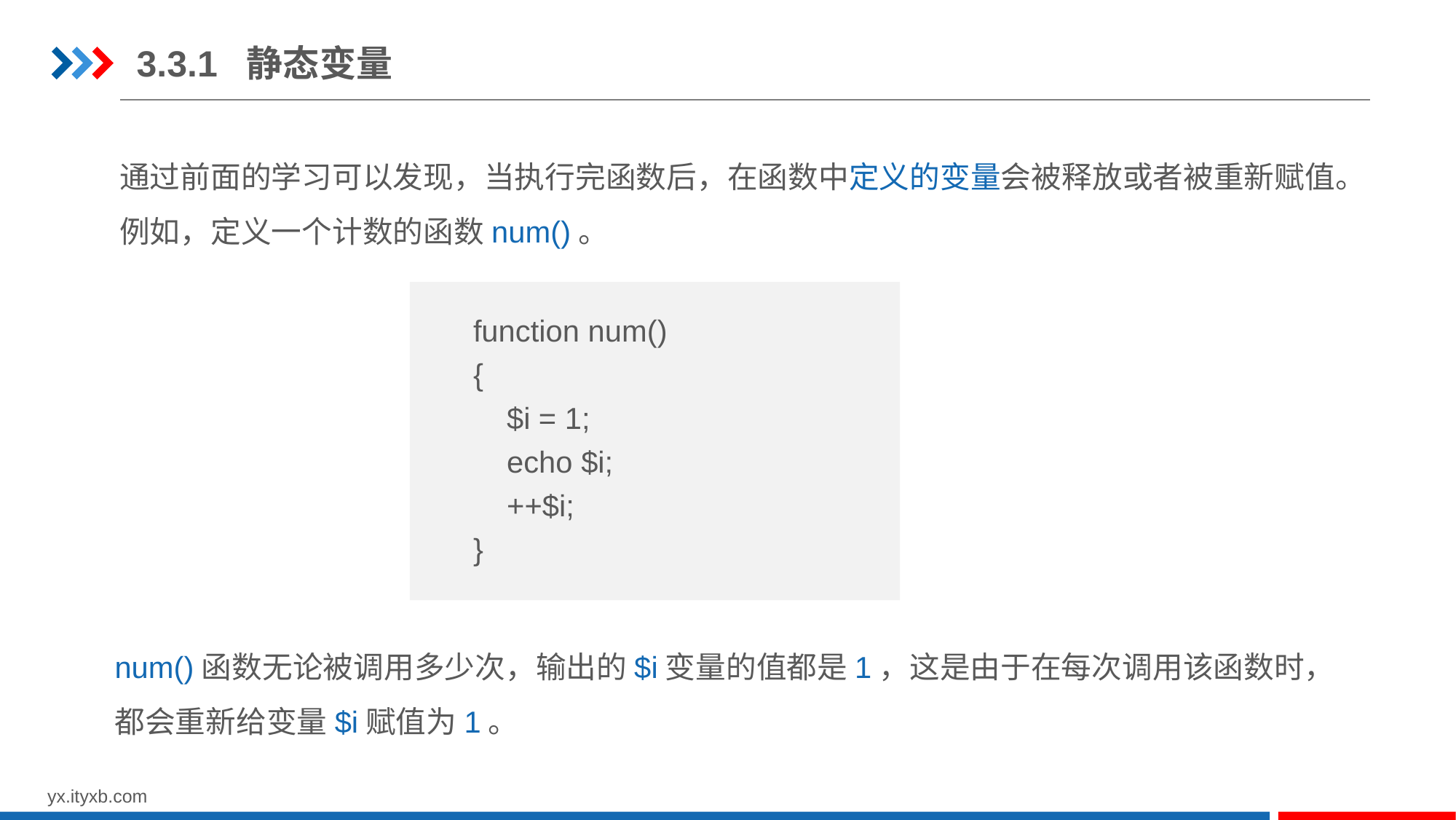

3.3.1  静态变量
通过前面的学习可以发现，当执行完函数后，在函数中定义的变量会被释放或者被重新赋值。例如，定义一个计数的函数num()。

function num()
{
    $i = 1;
    echo $i;
    ++$i;
}
num()函数无论被调用多少次，输出的$i变量的值都是1，这是由于在每次调用该函数时，都会重新给变量$i赋值为1。